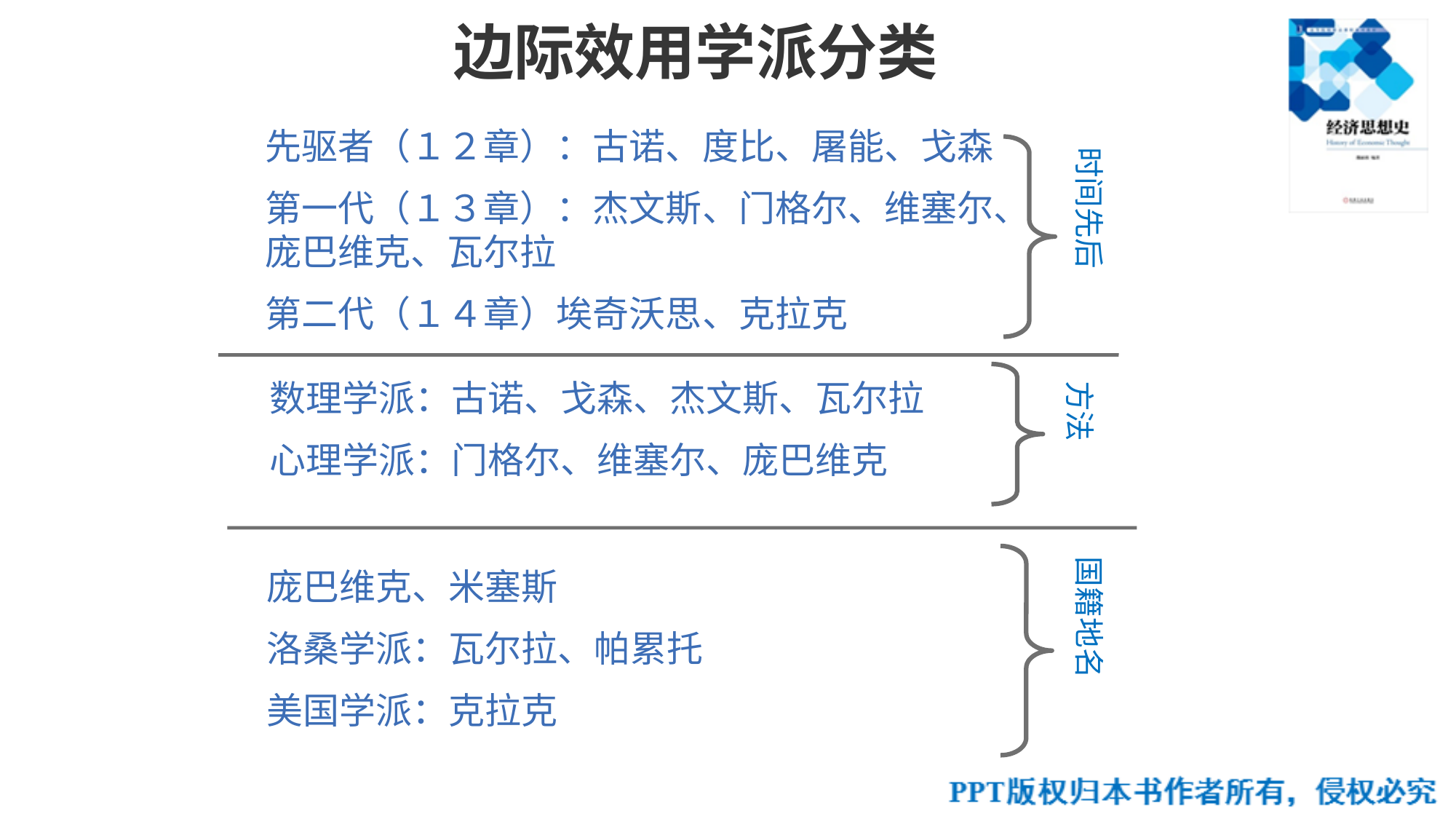

# 边际效用学派分类
先驱者（１２章）：古诺、度比、屠能、戈森
第一代（１３章）：杰文斯、门格尔、维塞尔、庞巴维克、瓦尔拉
第二代（１４章）埃奇沃思、克拉克

时间先后
分析方法

数理学派：古诺、戈森、杰文斯、瓦尔拉
心理学派：门格尔、维塞尔、庞巴维克

奥地利学派or维也纳学派：门格尔、维塞尔、庞巴维克、米塞斯
洛桑学派：瓦尔拉、帕累托
美国学派：克拉克

国籍地名